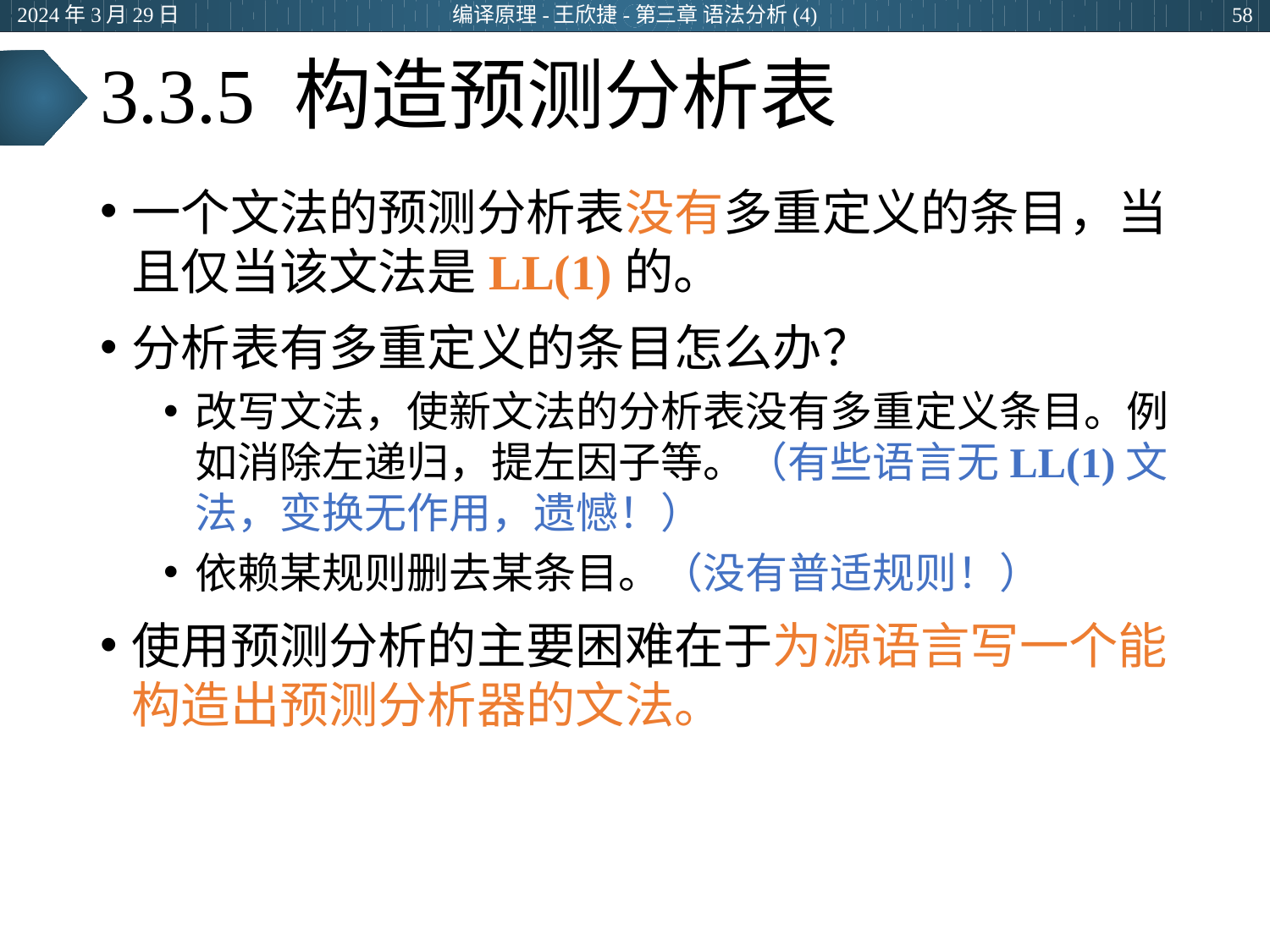

2024年3月29日
编译原理-王欣捷-第三章 语法分析(4)
58
# 3.3.5 构造预测分析表
一个文法的预测分析表没有多重定义的条目，当且仅当该文法是LL(1)的。
分析表有多重定义的条目怎么办？
改写文法，使新文法的分析表没有多重定义条目。例如消除左递归，提左因子等。（有些语言无LL(1)文法，变换无作用，遗憾！）
依赖某规则删去某条目。（没有普适规则！）
使用预测分析的主要困难在于为源语言写一个能构造出预测分析器的文法。